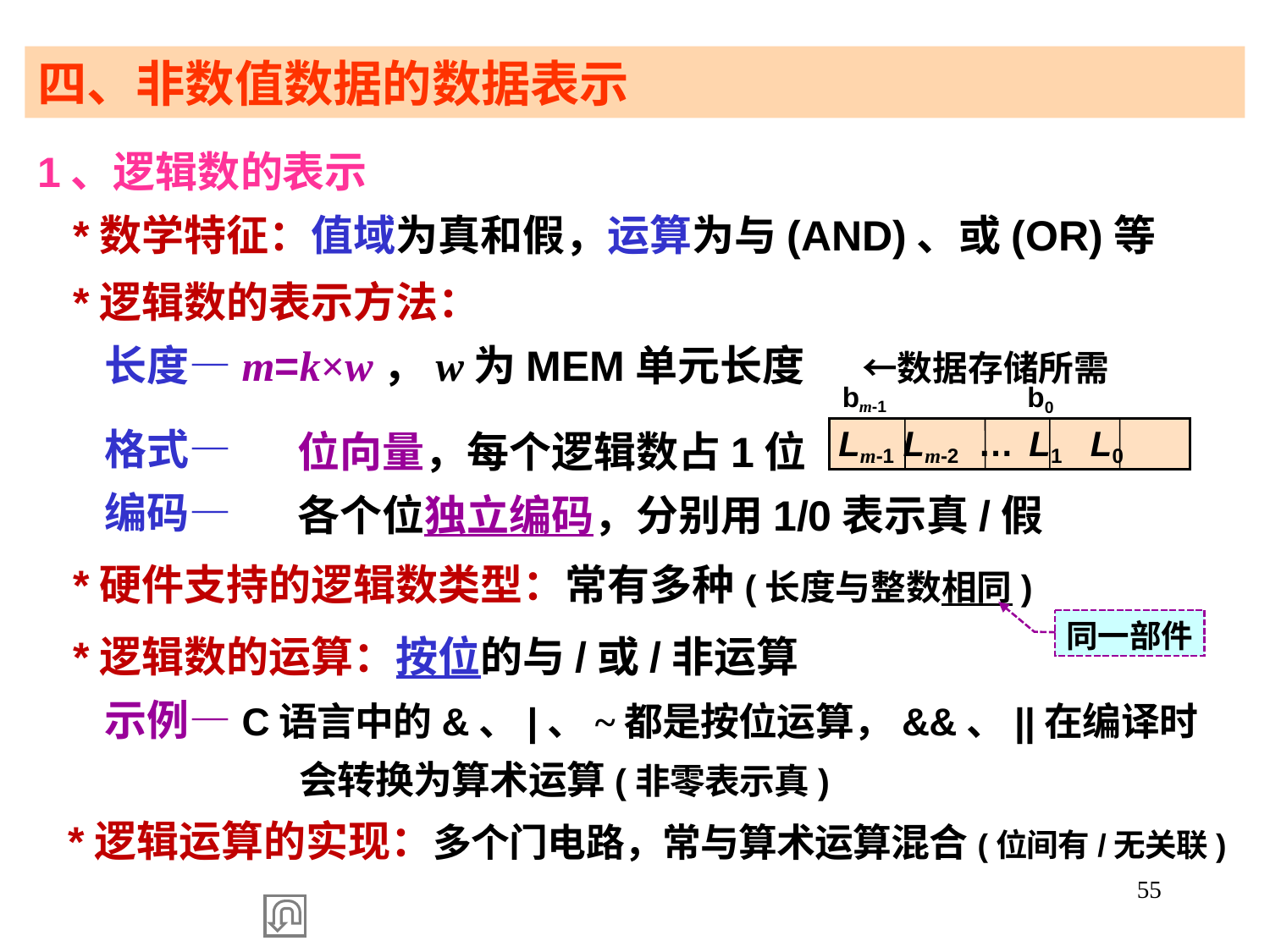

四、非数值数据的数据表示
1、逻辑数的表示
   *数学特征：值域为真和假，运算为与(AND)、或(OR)等
   *逻辑数的表示方法：
      长度—m=k×w，w为MEM单元长度      ←数据存储所需
      格式—
      编码—
bm-1                  b0
 Lm-1 Lm-2  …  L1   L0

位向量，每个逻辑数占1位
各个位独立编码，分别用1/0表示真/假
   *硬件支持的逻辑数类型：常有多种(长度与整数相同)
同一部件
   *逻辑数的运算：按位的与/或/非运算
      示例—C语言中的&、|、~都是按位运算，&&、||在编译时会转换为算术运算(非零表示真)

   *逻辑运算的实现：多个门电路，常与算术运算混合(位间有/无关联)
55